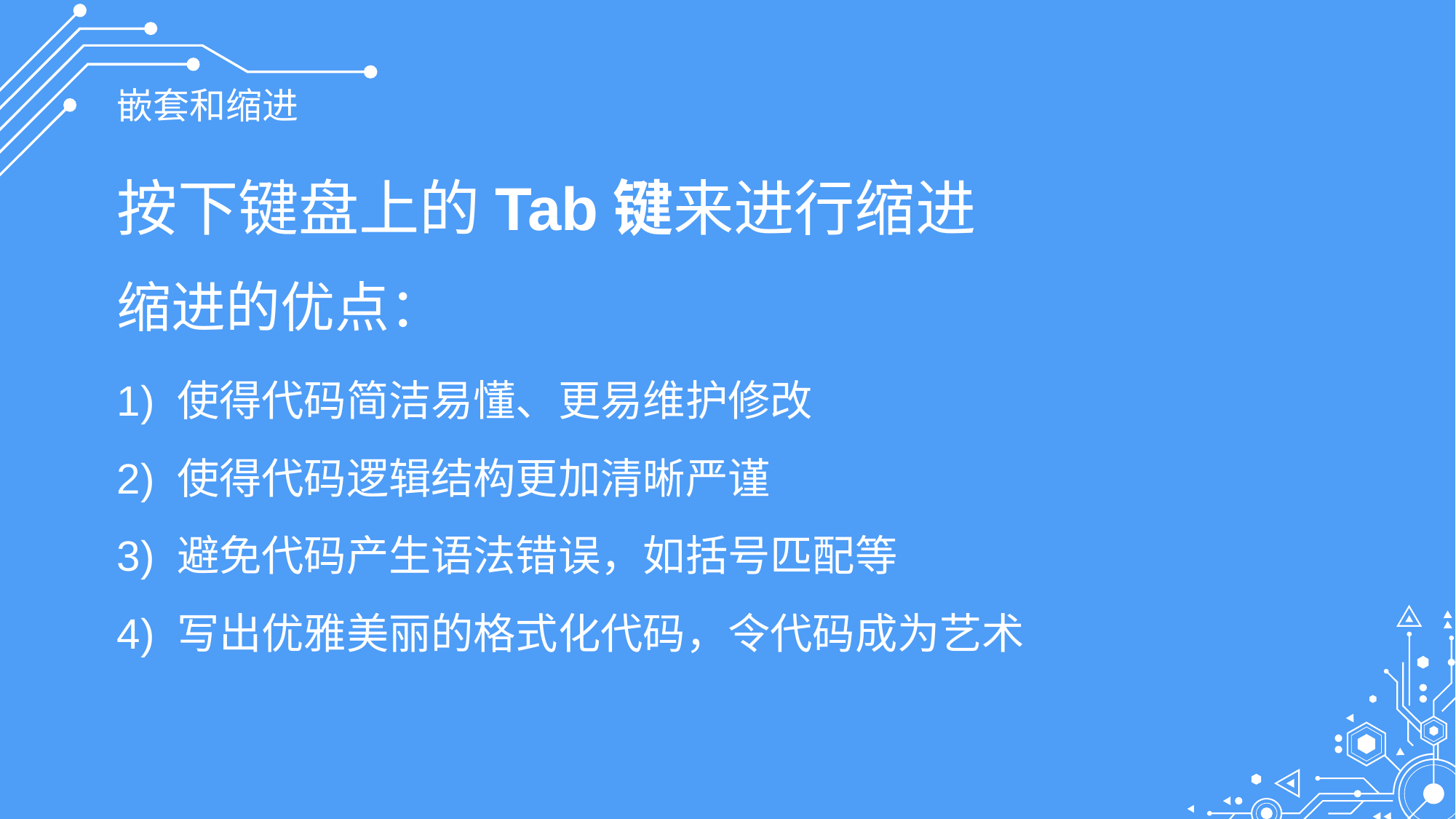

嵌套和缩进
按下键盘上的Tab键来进行缩进
缩进的优点：
1) 使得代码简洁易懂、更易维护修改
2) 使得代码逻辑结构更加清晰严谨
3) 避免代码产生语法错误，如括号匹配等
4) 写出优雅美丽的格式化代码，令代码成为艺术